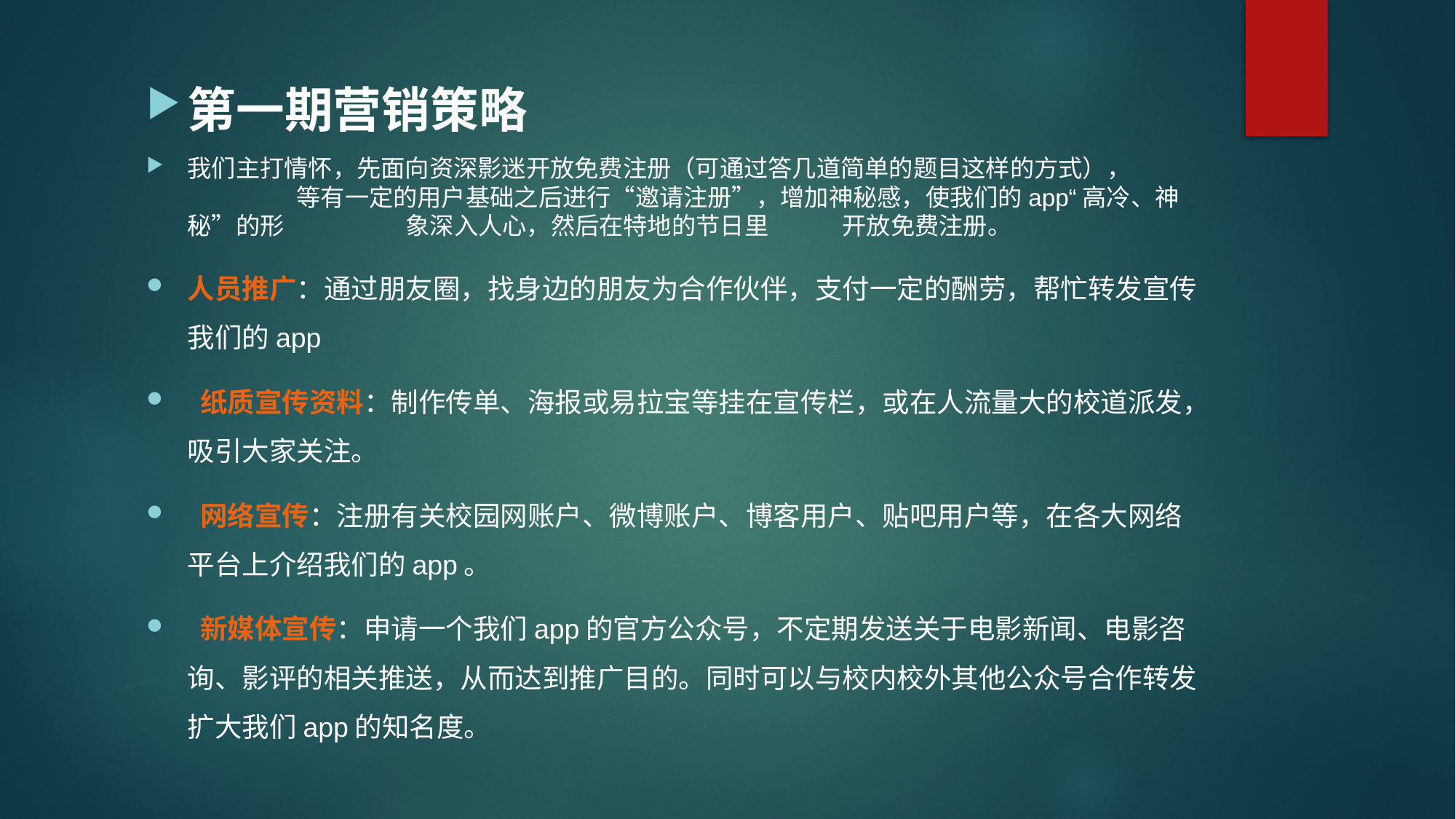

第一期营销策略
我们主打情怀，先面向资深影迷开放免费注册（可通过答几道简单的题目这样的方式），		等有一定的用户基础之后进行“邀请注册”，增加神秘感，使我们的app“高冷、神秘”的形		象深入人心，然后在特地的节日里	开放免费注册。
人员推广：通过朋友圈，找身边的朋友为合作伙伴，支付一定的酬劳，帮忙转发宣传我们的app
 纸质宣传资料：制作传单、海报或易拉宝等挂在宣传栏，或在人流量大的校道派发，吸引大家关注。
 网络宣传：注册有关校园网账户、微博账户、博客用户、贴吧用户等，在各大网络平台上介绍我们的app。
 新媒体宣传：申请一个我们app的官方公众号，不定期发送关于电影新闻、电影咨询、影评的相关推送，从而达到推广目的。同时可以与校内校外其他公众号合作转发扩大我们app的知名度。